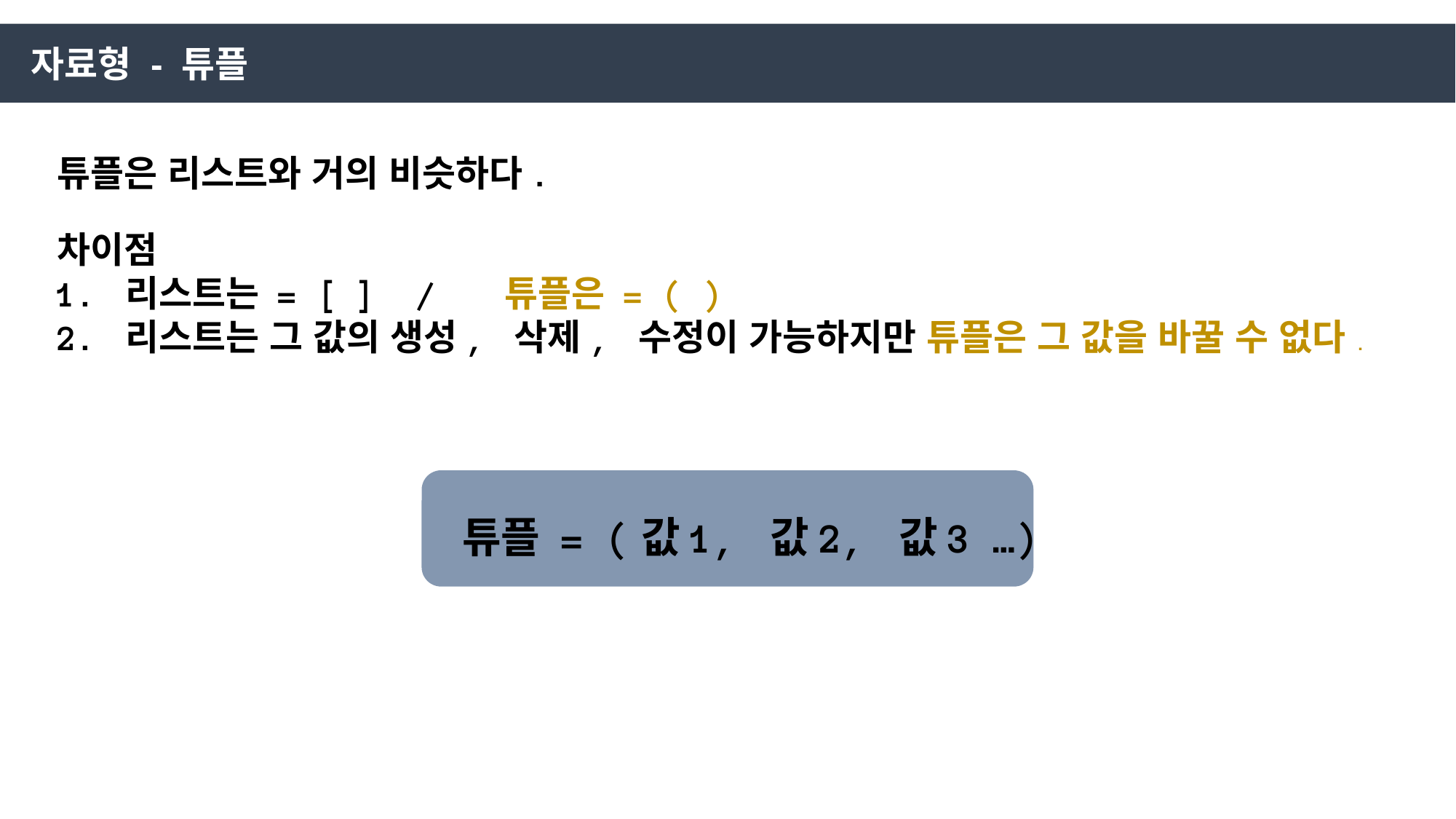

자료형 - 튜플
튜플은 리스트와 거의 비슷하다.

차이점
1. 리스트는 = [ ]  /   튜플은 = ( )
2. 리스트는 그 값의 생성, 삭제, 수정이 가능하지만 튜플은 그 값을 바꿀 수 없다.

튜플 = (값1, 값2, 값3 …)